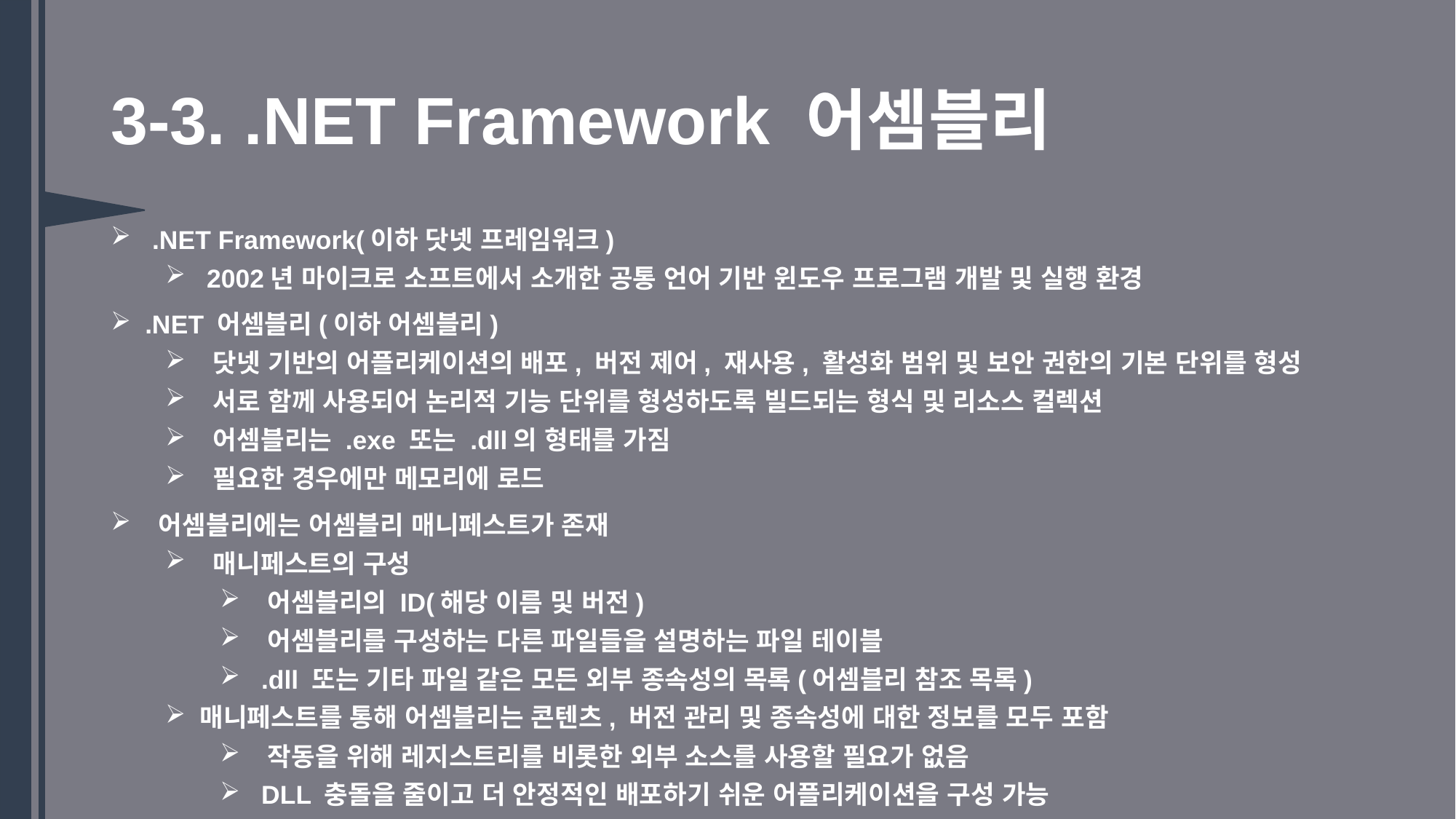

# 3-3. .NET Framework 어셈블리
 .NET Framework(이하 닷넷 프레임워크)
 2002년 마이크로 소프트에서 소개한 공통 언어 기반 윈도우 프로그램 개발 및 실행 환경
.NET 어셈블리(이하 어셈블리)
 닷넷 기반의 어플리케이션의 배포, 버전 제어, 재사용, 활성화 범위 및 보안 권한의 기본 단위를 형성
 서로 함께 사용되어 논리적 기능 단위를 형성하도록 빌드되는 형식 및 리소스 컬렉션
 어셈블리는 .exe 또는 .dll의 형태를 가짐
 필요한 경우에만 메모리에 로드
 어셈블리에는 어셈블리 매니페스트가 존재
 매니페스트의 구성
 어셈블리의 ID(해당 이름 및 버전)
 어셈블리를 구성하는 다른 파일들을 설명하는 파일 테이블
 .dll 또는 기타 파일 같은 모든 외부 종속성의 목록(어셈블리 참조 목록)
매니페스트를 통해 어셈블리는 콘텐츠, 버전 관리 및 종속성에 대한 정보를 모두 포함
 작동을 위해 레지스트리를 비롯한 외부 소스를 사용할 필요가 없음
 DLL 충돌을 줄이고 더 안정적인 배포하기 쉬운 어플리케이션을 구성 가능